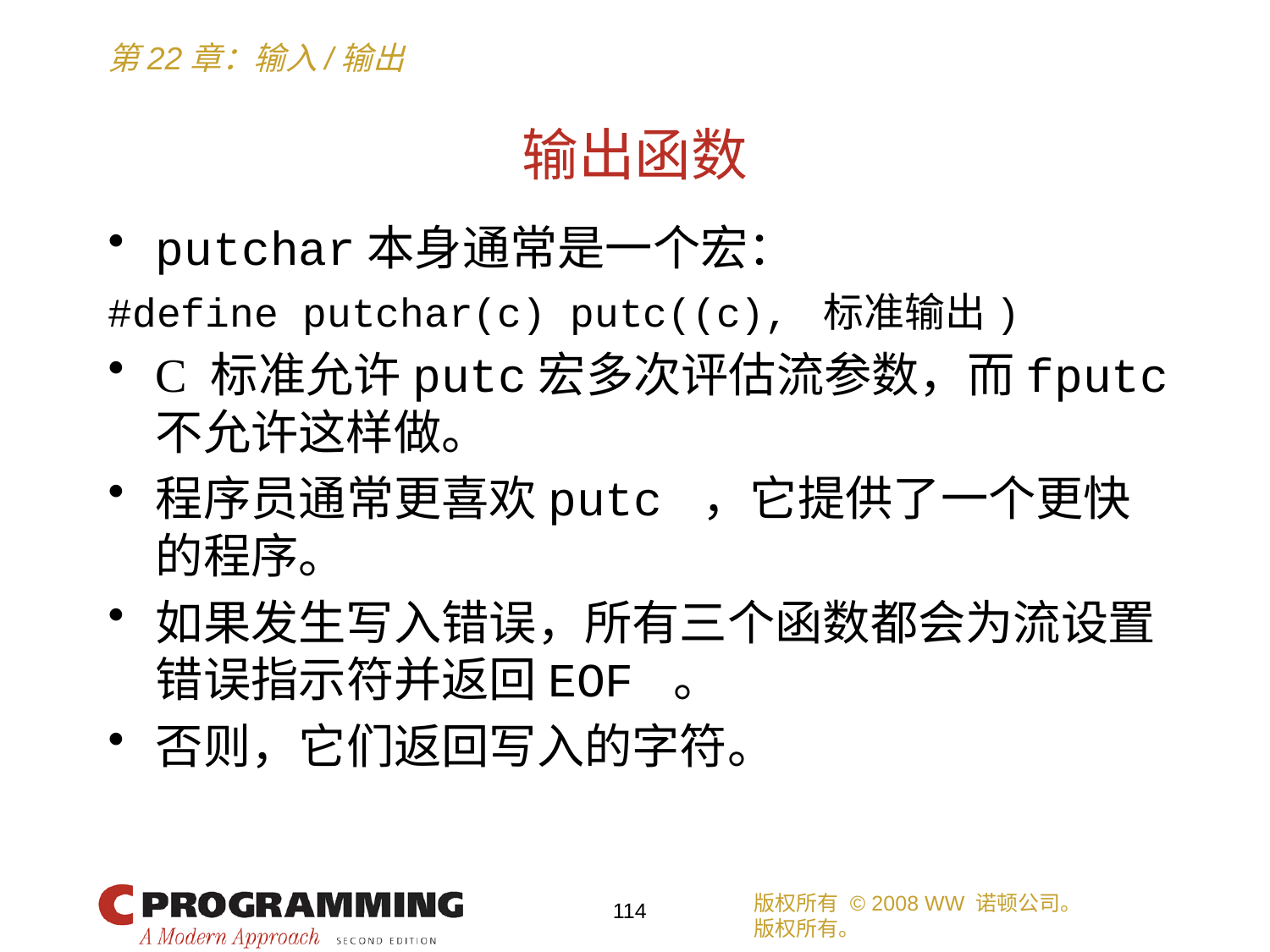

# 输出函数
putchar本身通常是一个宏：
#define putchar(c) putc((c), 标准输出)
C 标准允许putc宏多次评估流参数，而fputc不允许这样做。
程序员通常更喜欢putc ，它提供了一个更快的程序。
如果发生写入错误，所有三个函数都会为流设置错误指示符并返回EOF 。
否则，它们返回写入的字符。
版权所有 © 2008 WW 诺顿公司。
版权所有。
114